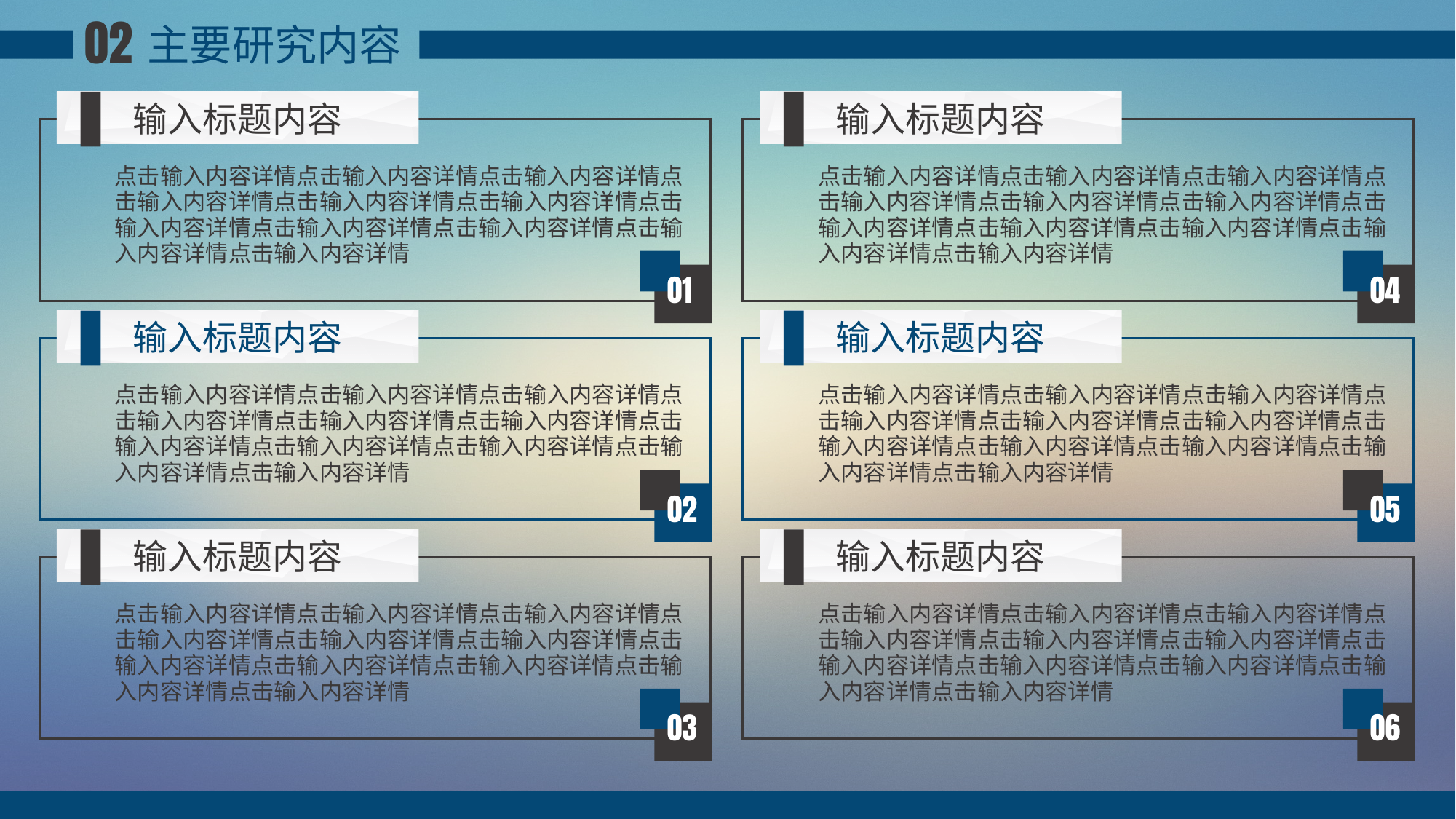

02
主要研究内容

输入标题内容

01
输入标题内容

04
点击输入内容详情点击输入内容详情点击输入内容详情点击输入内容详情点击输入内容详情点击输入内容详情点击输入内容详情点击输入内容详情点击输入内容详情点击输入内容详情点击输入内容详情
点击输入内容详情点击输入内容详情点击输入内容详情点击输入内容详情点击输入内容详情点击输入内容详情点击输入内容详情点击输入内容详情点击输入内容详情点击输入内容详情点击输入内容详情
输入标题内容

02
输入标题内容

05
点击输入内容详情点击输入内容详情点击输入内容详情点击输入内容详情点击输入内容详情点击输入内容详情点击输入内容详情点击输入内容详情点击输入内容详情点击输入内容详情点击输入内容详情
点击输入内容详情点击输入内容详情点击输入内容详情点击输入内容详情点击输入内容详情点击输入内容详情点击输入内容详情点击输入内容详情点击输入内容详情点击输入内容详情点击输入内容详情
输入标题内容

03
输入标题内容

06
点击输入内容详情点击输入内容详情点击输入内容详情点击输入内容详情点击输入内容详情点击输入内容详情点击输入内容详情点击输入内容详情点击输入内容详情点击输入内容详情点击输入内容详情
点击输入内容详情点击输入内容详情点击输入内容详情点击输入内容详情点击输入内容详情点击输入内容详情点击输入内容详情点击输入内容详情点击输入内容详情点击输入内容详情点击输入内容详情